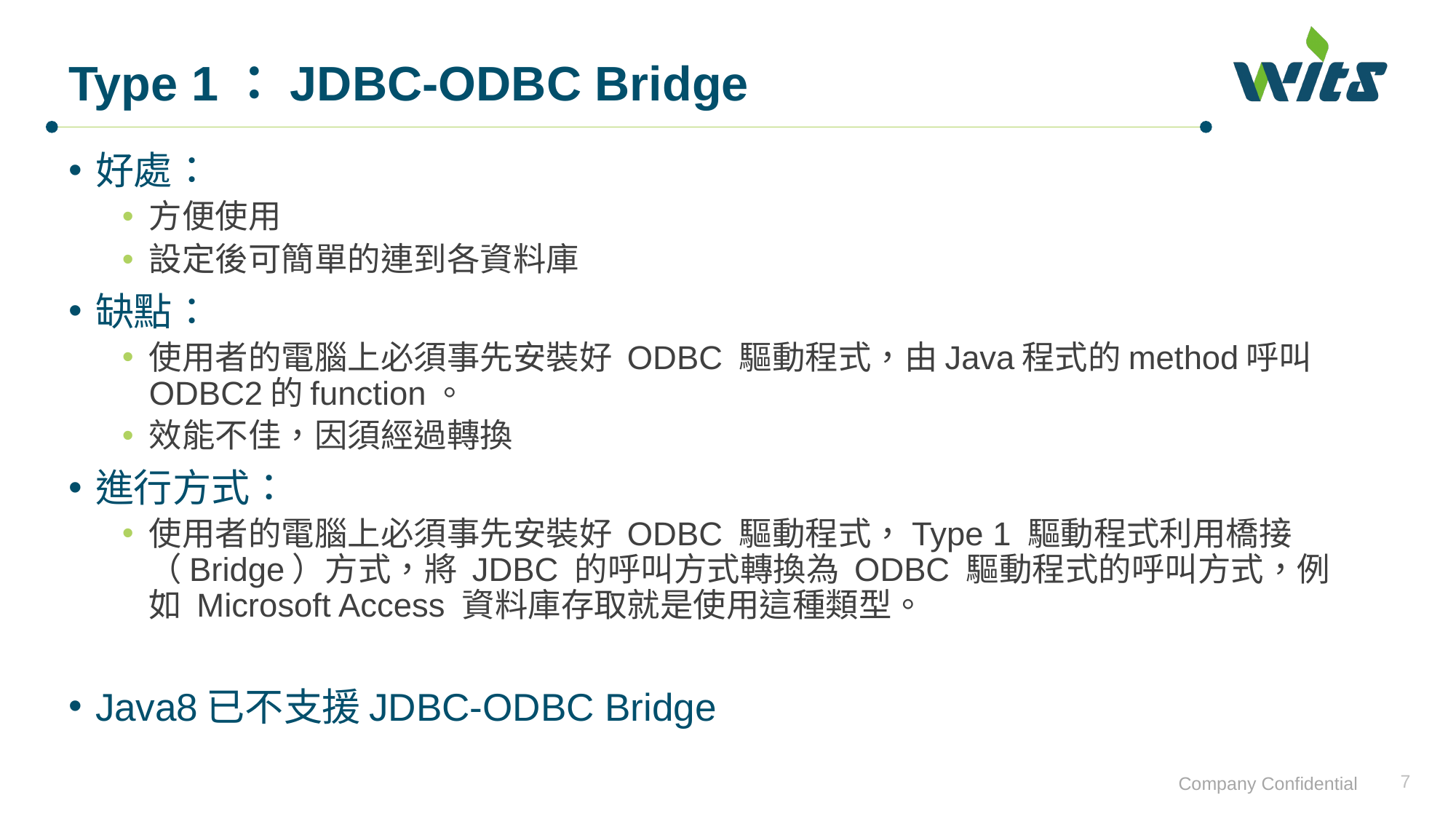

# Type 1：JDBC-ODBC Bridge
好處：
方便使用
設定後可簡單的連到各資料庫
缺點：
使用者的電腦上必須事先安裝好 ODBC 驅動程式，由Java程式的method呼叫ODBC2的function。
效能不佳，因須經過轉換
進行方式：
使用者的電腦上必須事先安裝好 ODBC 驅動程式，Type 1 驅動程式利用橋接（Bridge）方式，將 JDBC 的呼叫方式轉換為 ODBC 驅動程式的呼叫方式，例如 Microsoft Access 資料庫存取就是使用這種類型。

Java8已不支援JDBC-ODBC Bridge
7